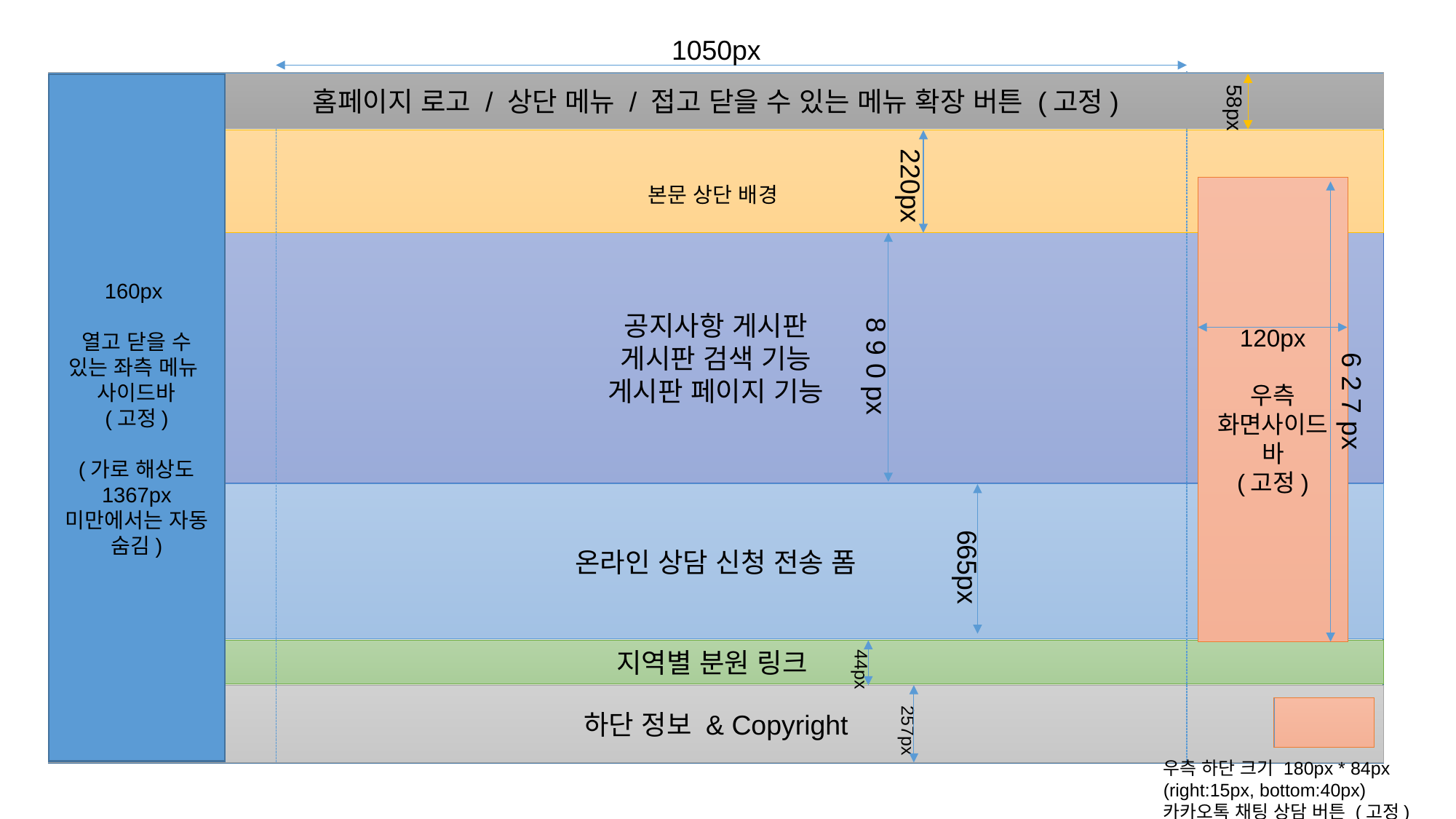

1050px
x
홈페이지 로고 / 상단 메뉴 / 접고 닫을 수 있는 메뉴 확장 버튼 (고정)

58px
160px

열고 닫을 수 있는 좌측 메뉴
사이드바
(고정)

(가로 해상도 1367px 미만에서는 자동 숨김)

본문 상단 배경
220px
120px

우측 화면사이드바
(고정)
공지사항 게시판
게시판 검색 기능
게시판 페이지 기능
8 9 0 px
 6 2 7 px
온라인 상담 신청 전송 폼
 665px
 44px
지역별 분원 링크
하단 정보 & Copyright
 257px

우측 하단 크기 180px * 84px
(right:15px, bottom:40px)
카카오톡 채팅 상담 버튼 (고정)